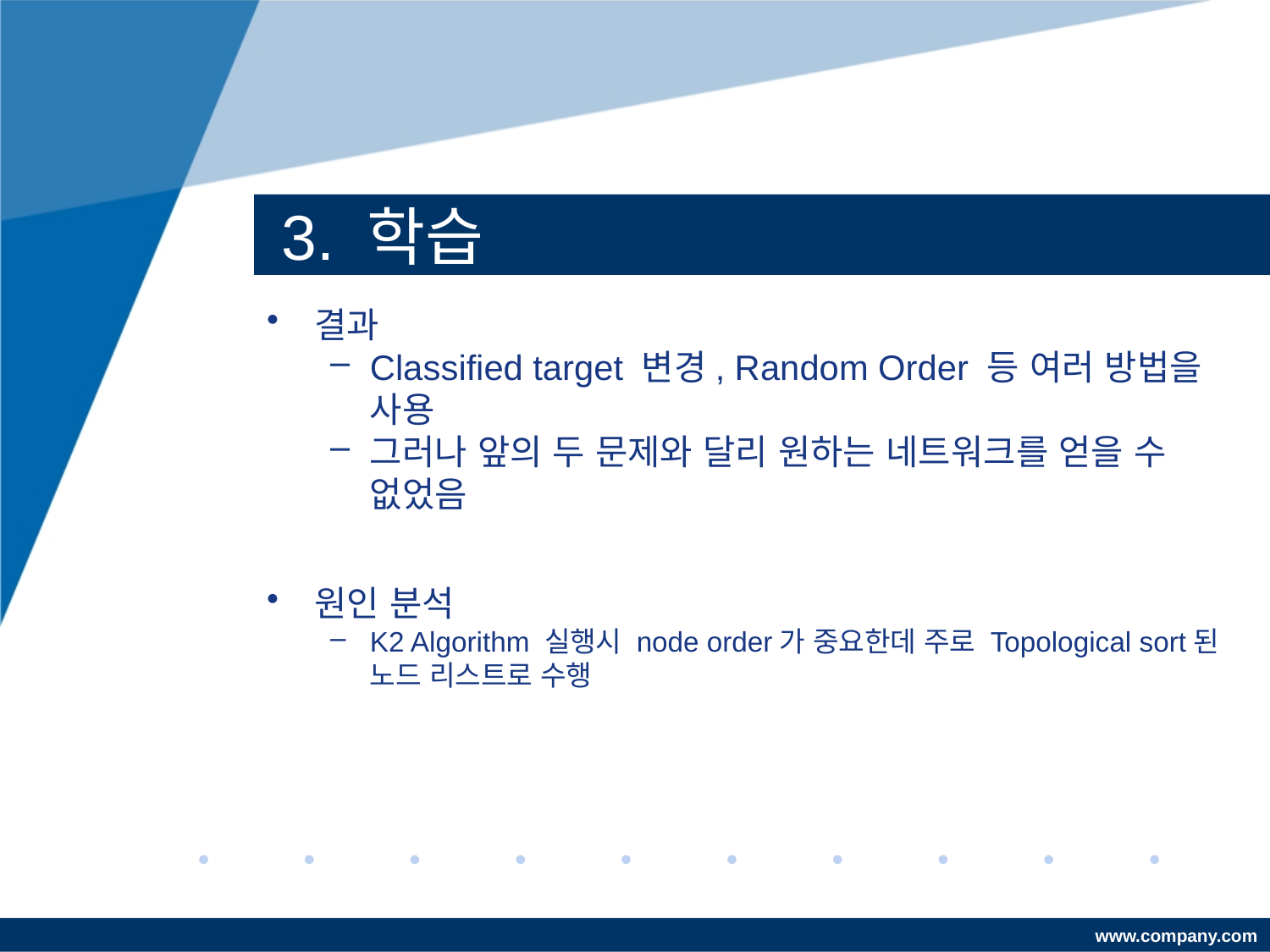

# 3. 학습
결과
Classified target 변경, Random Order 등 여러 방법을 사용
그러나 앞의 두 문제와 달리 원하는 네트워크를 얻을 수 없었음

원인 분석
K2 Algorithm 실행시 node order가 중요한데 주로 Topological sort된 노드 리스트로 수행